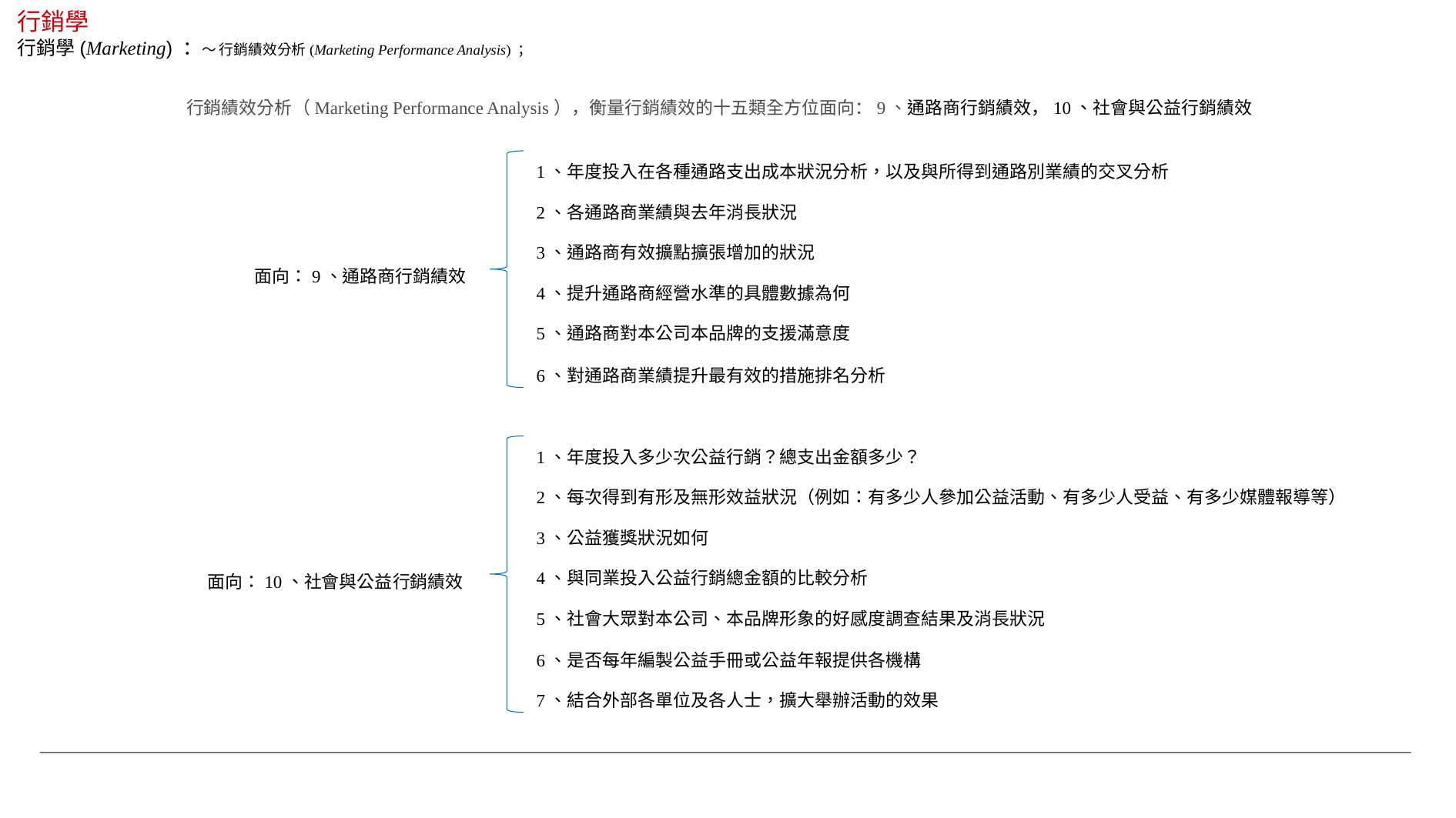

行銷學
行銷學(Marketing) ：～ 行銷績效分析(Marketing Performance Analysis) ；
行銷績效分析（Marketing Performance Analysis），衡量行銷績效的十五類全方位面向：9、通路商行銷績效，10、社會與公益行銷績效
1、年度投入在各種通路支出成本狀況分析，以及與所得到通路別業績的交叉分析

2、各通路商業績與去年消長狀況
3、通路商有效擴點擴張增加的狀況
面向：9、通路商行銷績效
4、提升通路商經營水準的具體數據為何
5、通路商對本公司本品牌的支援滿意度
6、對通路商業績提升最有效的措施排名分析
1、年度投入多少次公益行銷？總支出金額多少？

2、每次得到有形及無形效益狀況（例如：有多少人參加公益活動、有多少人受益、有多少媒體報導等）
3、公益獲獎狀況如何
4、與同業投入公益行銷總金額的比較分析
面向：10、社會與公益行銷績效
5、社會大眾對本公司、本品牌形象的好感度調查結果及消長狀況
6、是否每年編製公益手冊或公益年報提供各機構
7、結合外部各單位及各人士，擴大舉辦活動的效果